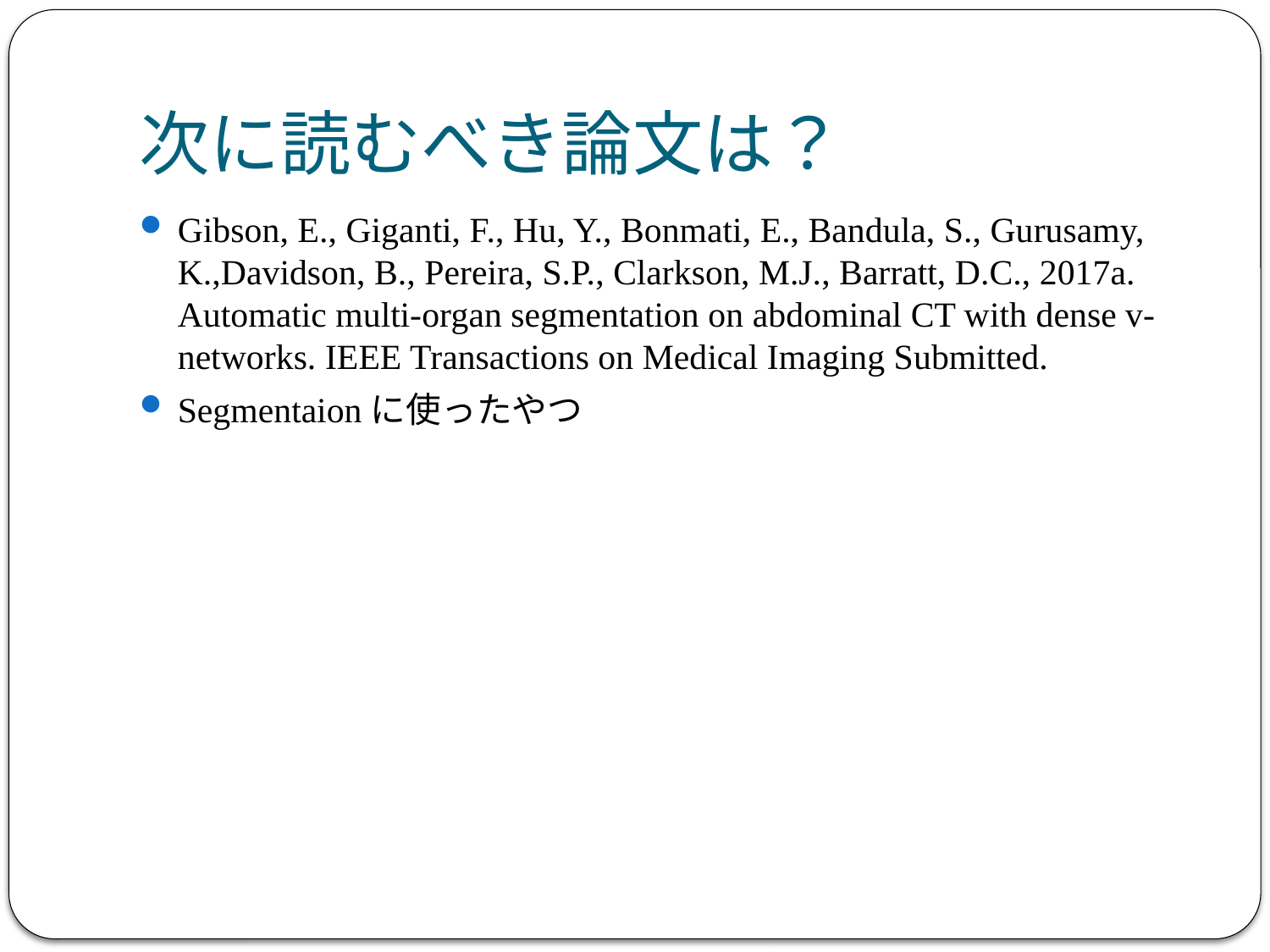

# 次に読むべき論文は？
Gibson, E., Giganti, F., Hu, Y., Bonmati, E., Bandula, S., Gurusamy, K.,Davidson, B., Pereira, S.P., Clarkson, M.J., Barratt, D.C., 2017a. Automatic multi-organ segmentation on abdominal CT with dense v-networks. IEEE Transactions on Medical Imaging Submitted.
Segmentaionに使ったやつ